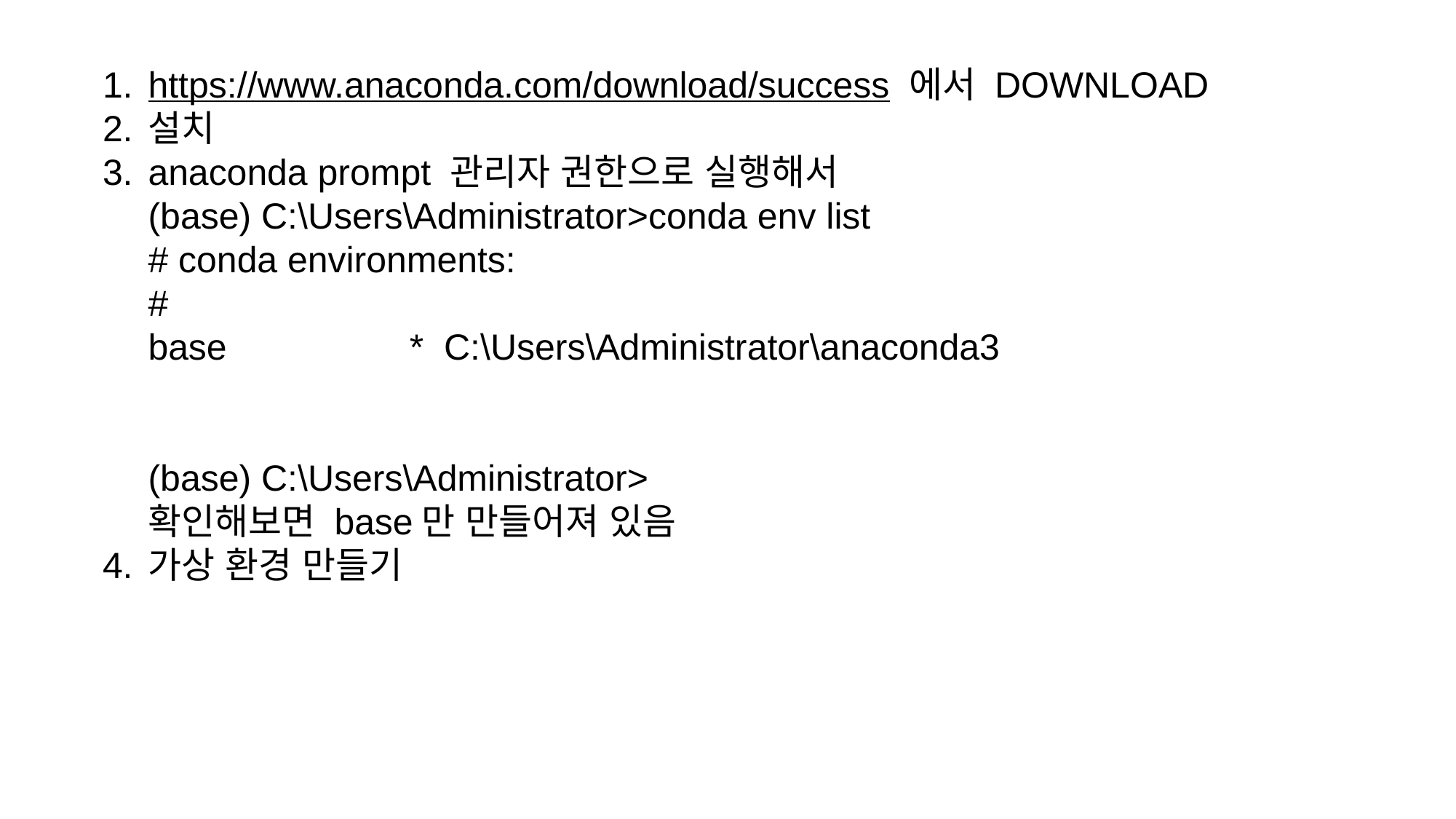

https://www.anaconda.com/download/success 에서 DOWNLOAD
설치
anaconda prompt 관리자 권한으로 실행해서
(base) C:\Users\Administrator>conda env list
# conda environments:
#
base                  *  C:\Users\Administrator\anaconda3

(base) C:\Users\Administrator>
확인해보면 base만 만들어져 있음
가상 환경 만들기